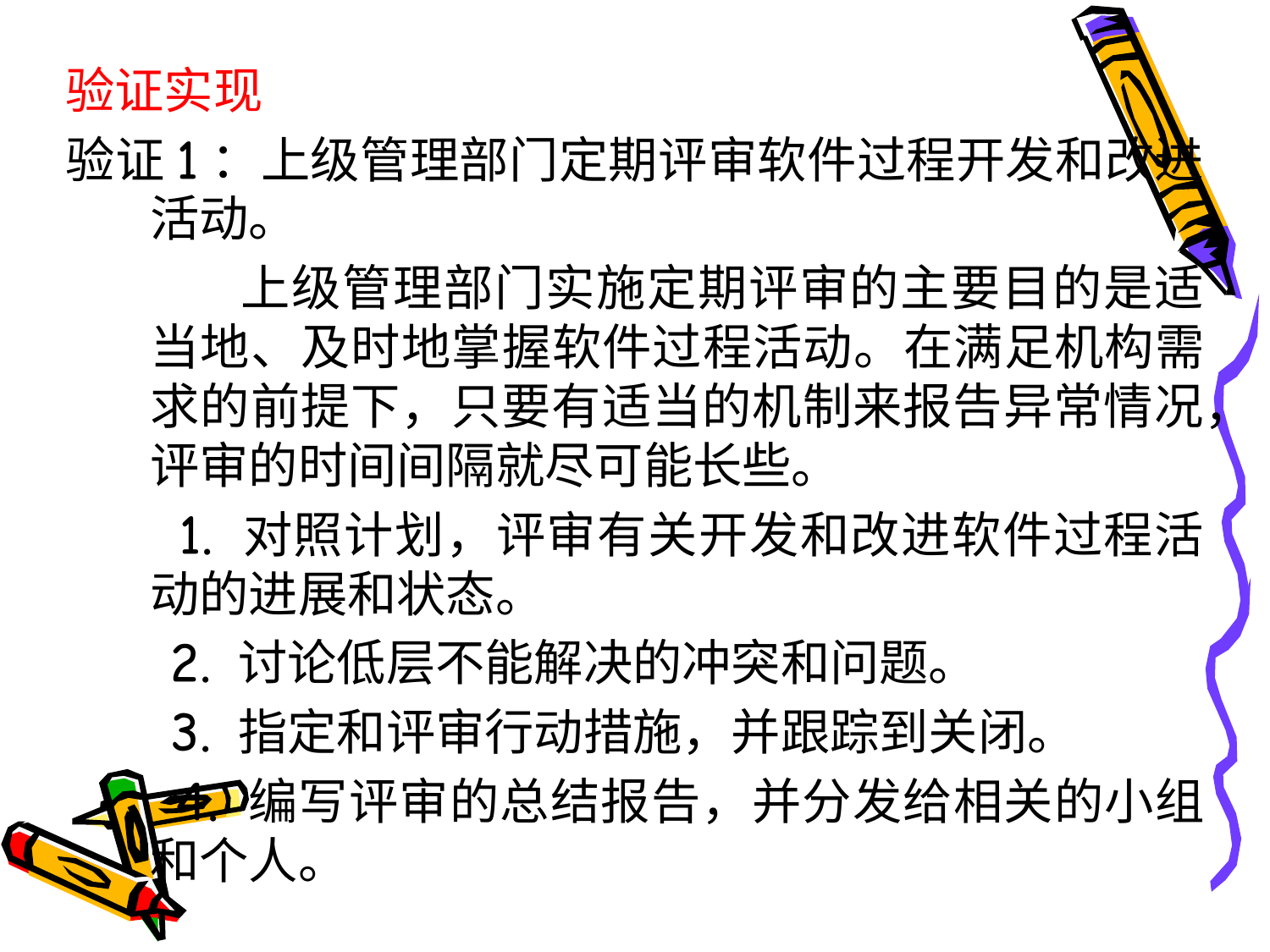

验证实现
验证1：上级管理部门定期评审软件过程开发和改进活动。
             上级管理部门实施定期评审的主要目的是适当地、及时地掌握软件过程活动。在满足机构需求的前提下，只要有适当的机制来报告异常情况，评审的时间间隔就尽可能长些。
       1. 对照计划，评审有关开发和改进软件过程活动的进展和状态。
       2. 讨论低层不能解决的冲突和问题。
       3. 指定和评审行动措施，并跟踪到关闭。
       4. 编写评审的总结报告，并分发给相关的小组和个人。